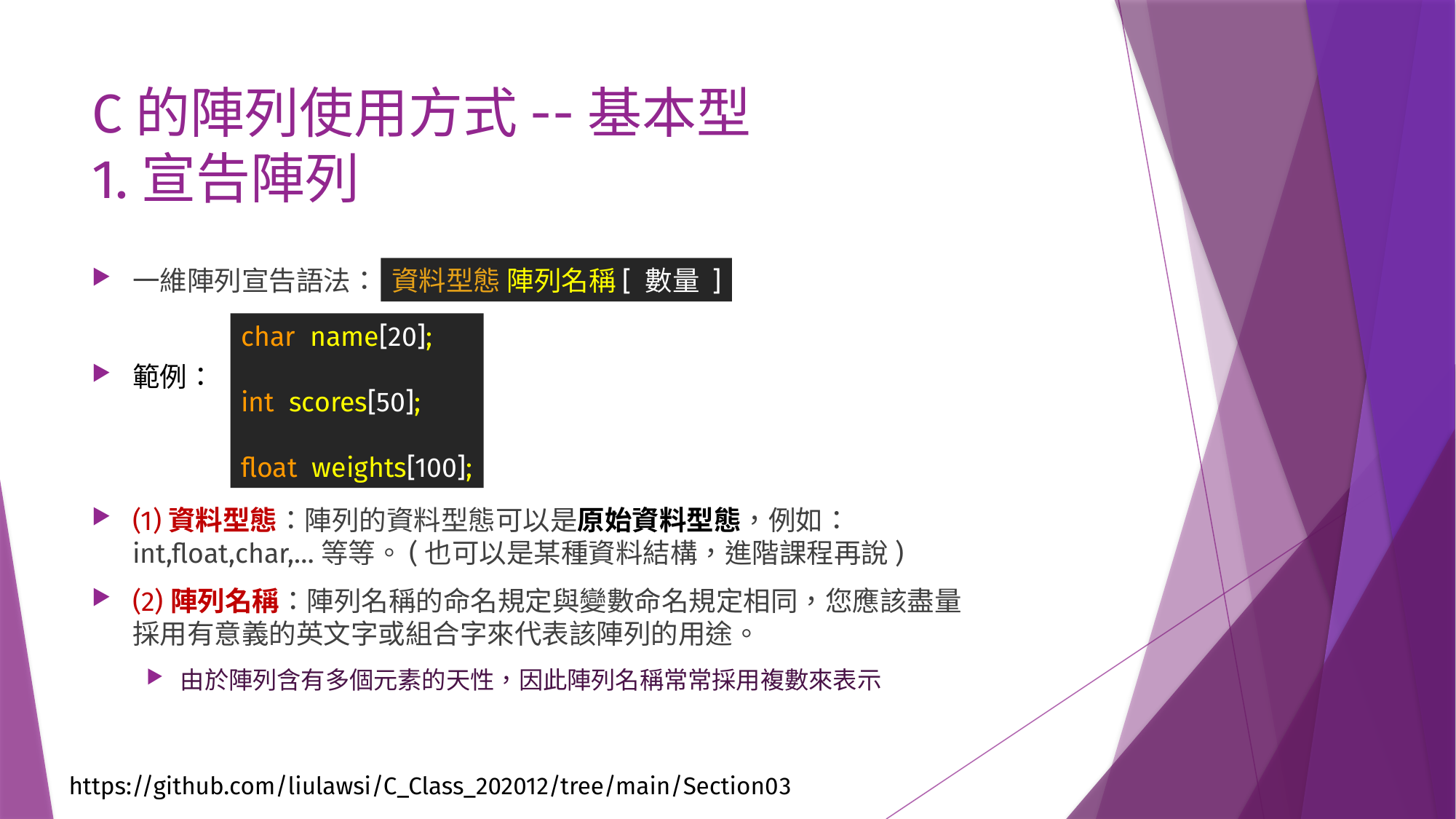

# C的陣列使用方式--基本型 1.宣告陣列
一維陣列宣告語法：

範例：

(1)資料型態：陣列的資料型態可以是原始資料型態，例如：int,float,char,…等等。(也可以是某種資料結構，進階課程再說)
(2)陣列名稱：陣列名稱的命名規定與變數命名規定相同，您應該盡量採用有意義的英文字或組合字來代表該陣列的用途。
由於陣列含有多個元素的天性，因此陣列名稱常常採用複數來表示

資料型態 陣列名稱[ 數量 ]
char  name[20];

int  scores[50];

float  weights[100];